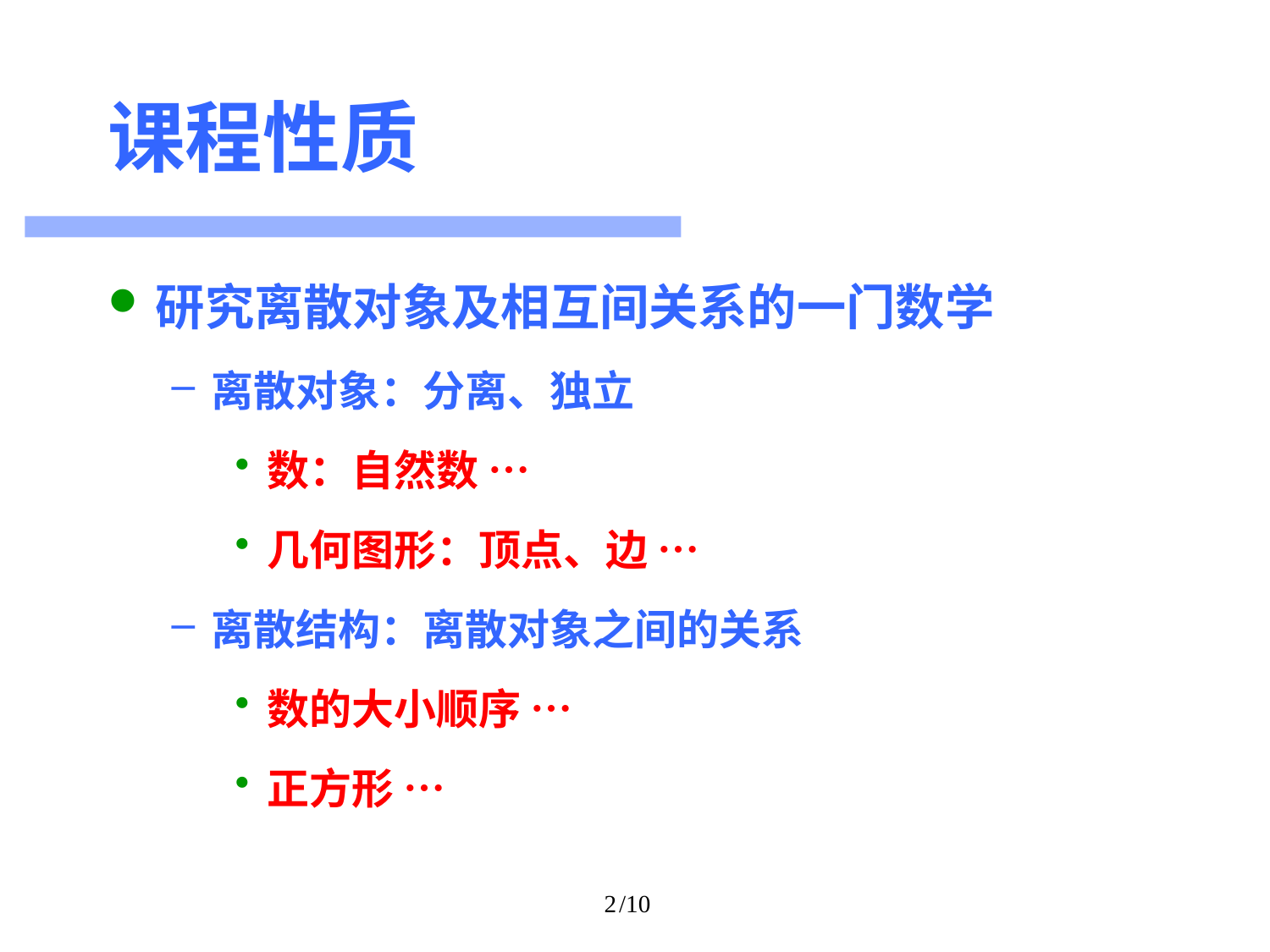

# 课程性质
研究离散对象及相互间关系的一门数学
离散对象：分离、独立
数：自然数 …
几何图形：顶点、边 …
离散结构：离散对象之间的关系
数的大小顺序 …
正方形 …
2
/10